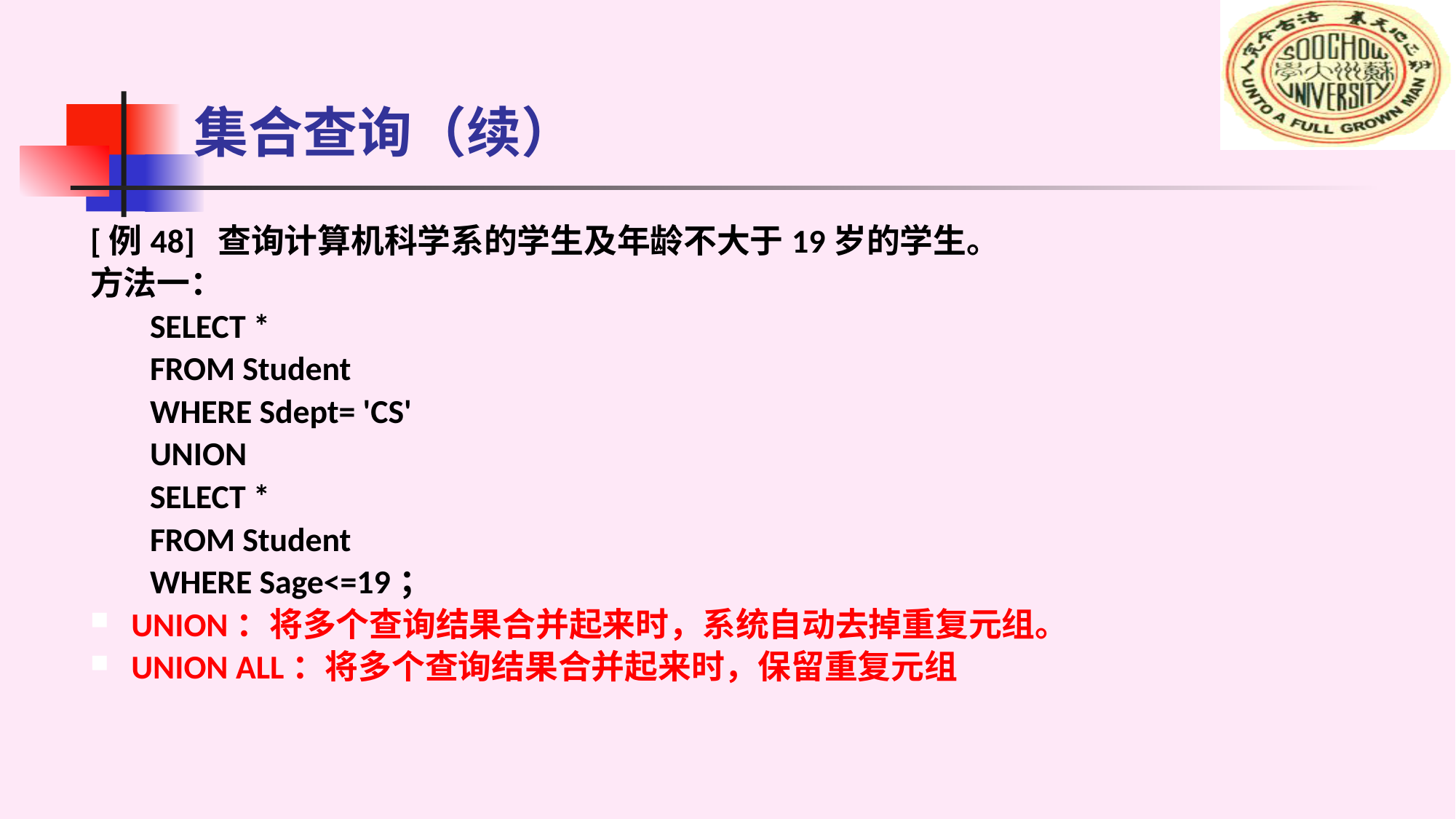

# 集合查询（续）
[例48]  查询计算机科学系的学生及年龄不大于19岁的学生。
方法一：
        SELECT *
        FROM Student
        WHERE Sdept= 'CS'
        UNION
        SELECT *
        FROM Student
        WHERE Sage<=19；
UNION：将多个查询结果合并起来时，系统自动去掉重复元组。
UNION ALL：将多个查询结果合并起来时，保留重复元组